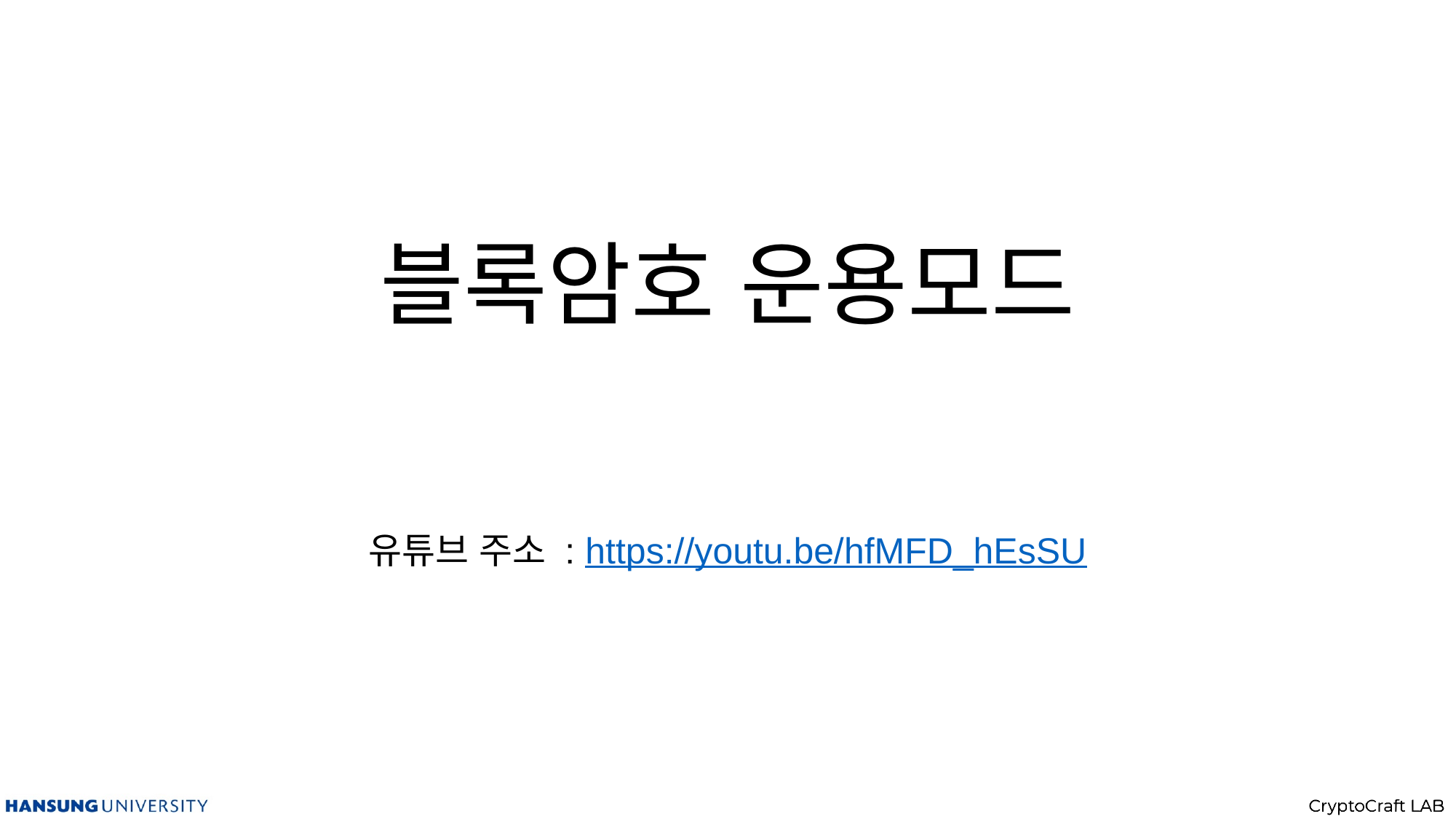

# 블록암호 운용모드
유튜브 주소 : https://youtu.be/hfMFD_hEsSU